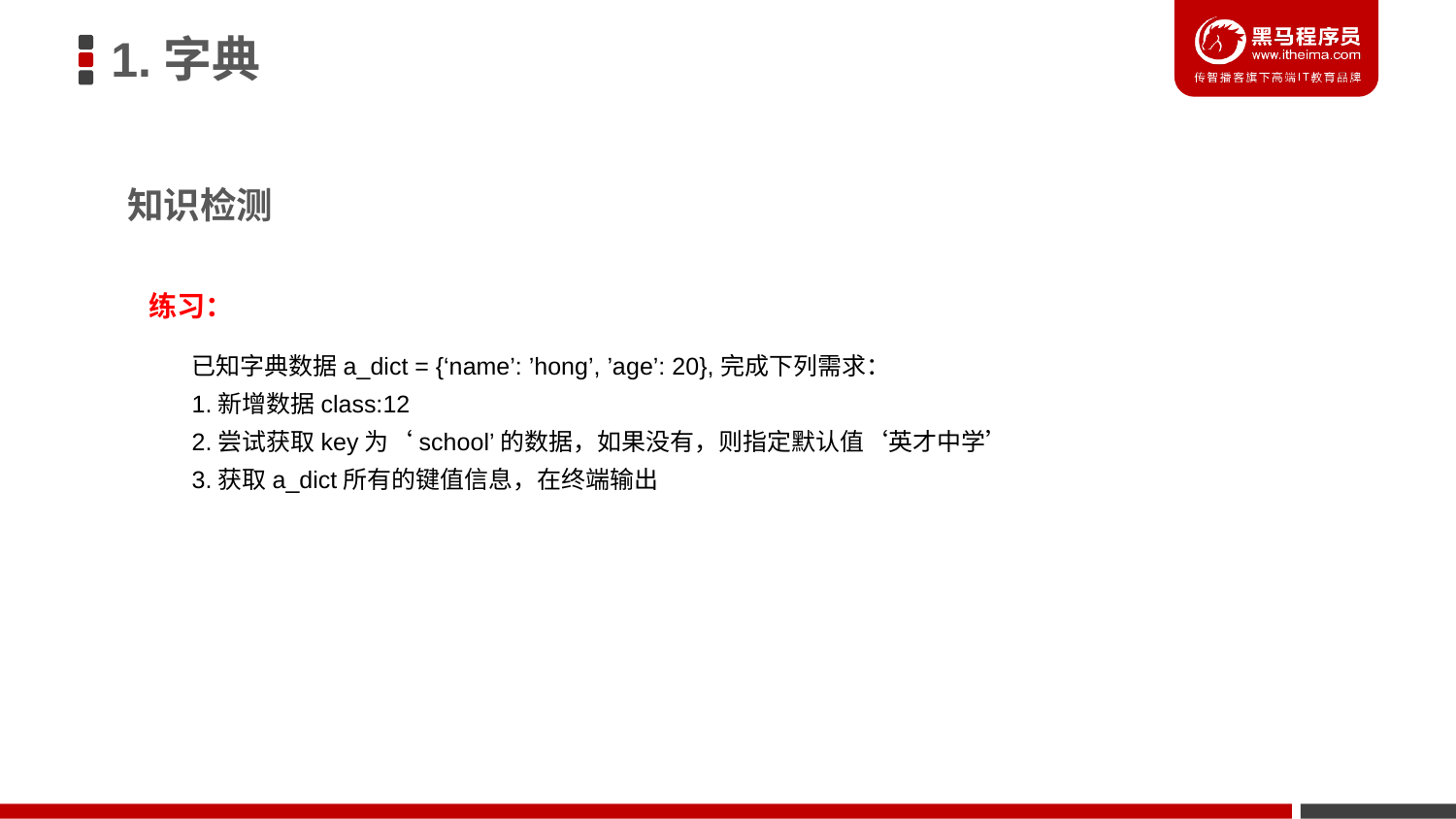

1.字典
知识检测
练习：
已知字典数据a_dict = {‘name’: ’hong’, ’age’: 20},完成下列需求：
1.新增数据class:12
2.尝试获取key为‘school’的数据，如果没有，则指定默认值‘英才中学’
3.获取a_dict所有的键值信息，在终端输出